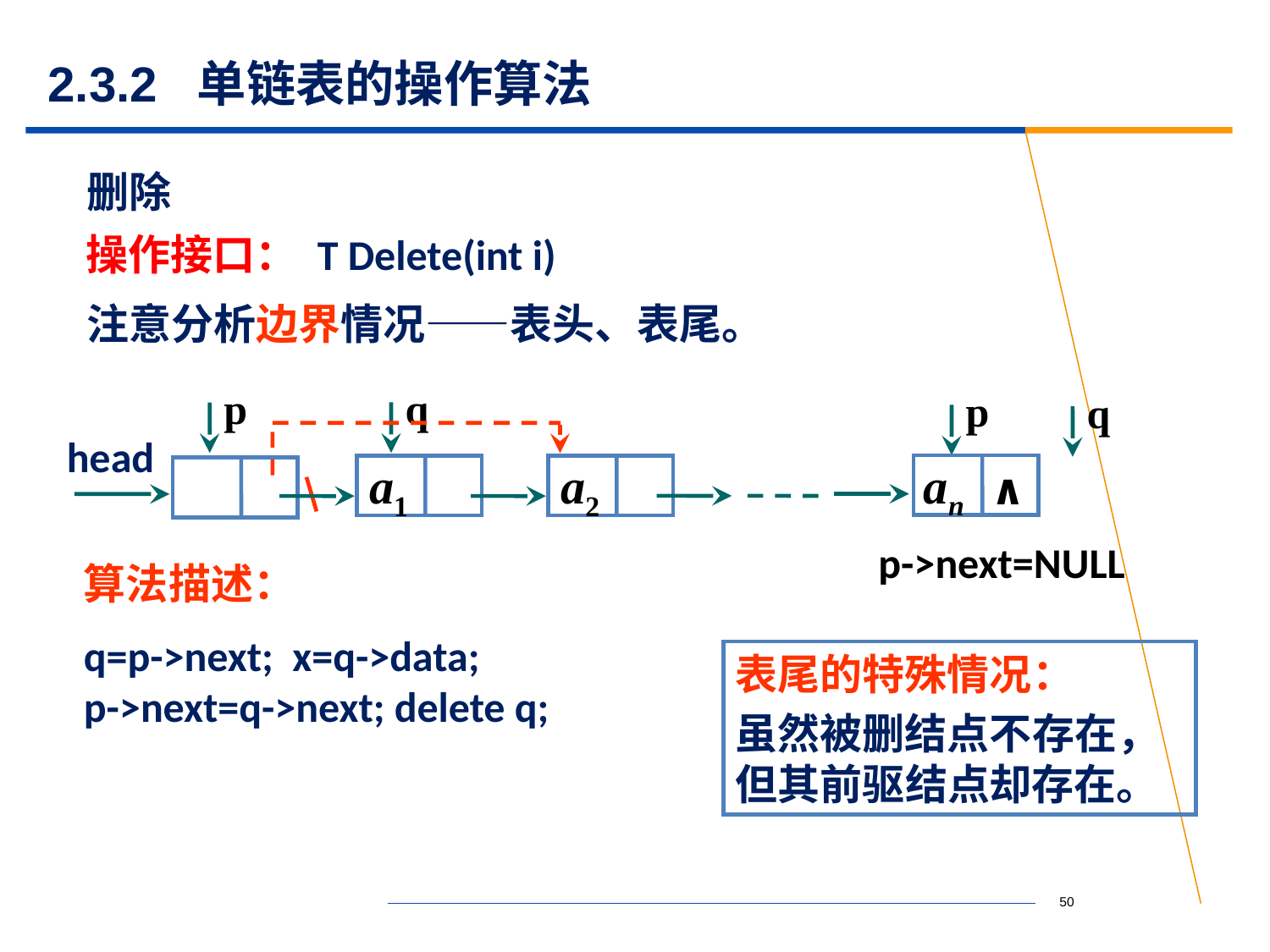

# 2.3.2  单链表的操作算法
删除
操作接口： T Delete(int i)
注意分析边界情况——表头、表尾。
q

p

p

q

head
an

a1

a2

∧

p->next=NULL
算法描述：
q=p->next;  x=q->data;
p->next=q->next; delete q;
表尾的特殊情况：
虽然被删结点不存在，但其前驱结点却存在。